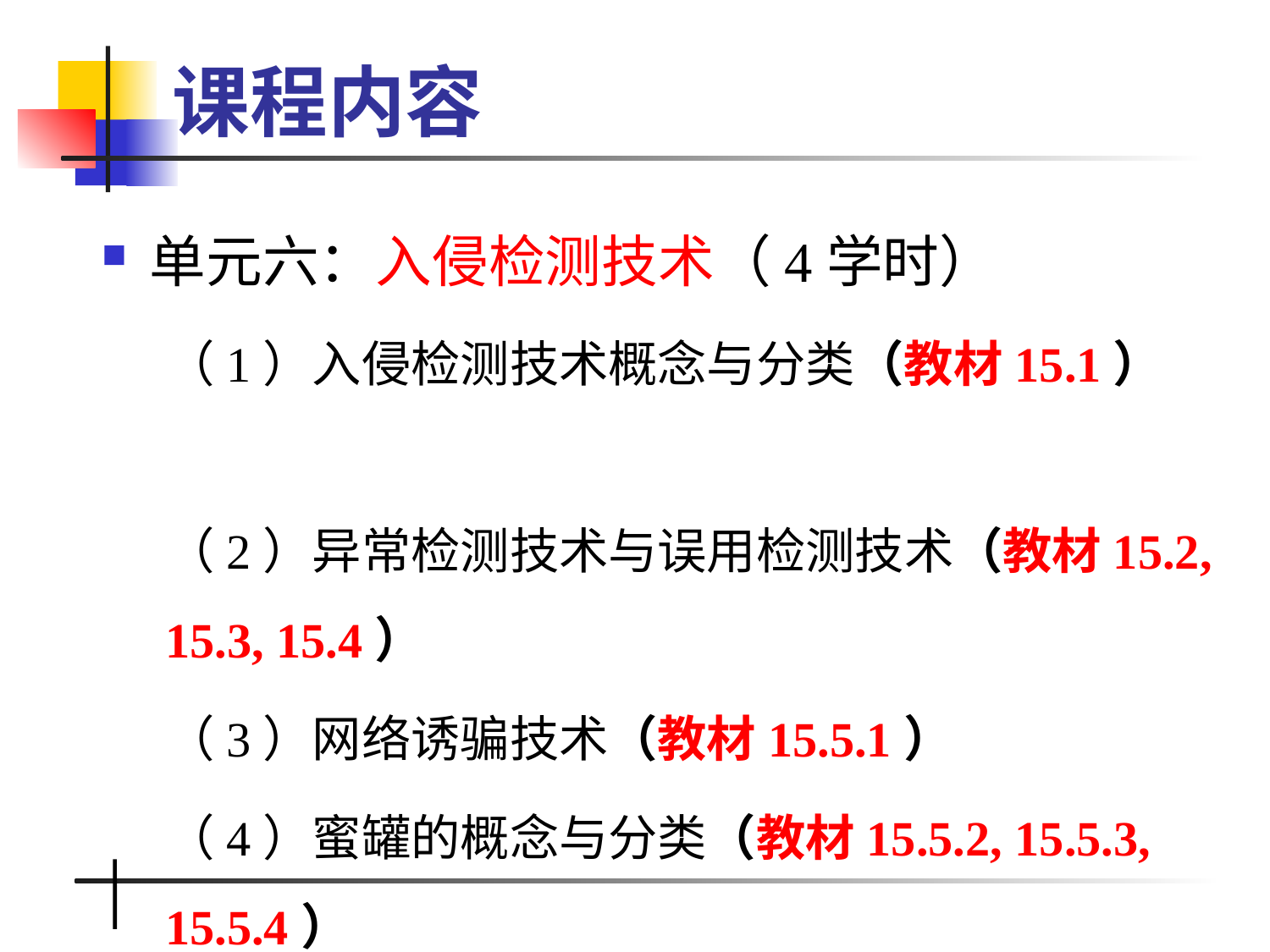

# 课程内容
单元六：入侵检测技术（4学时）
（1）入侵检测技术概念与分类（教材15.1）
（2）异常检测技术与误用检测技术（教材15.2, 15.3, 15.4）
（3）网络诱骗技术（教材15.5.1）
（4）蜜罐的概念与分类（教材15.5.2, 15.5.3, 15.5.4）